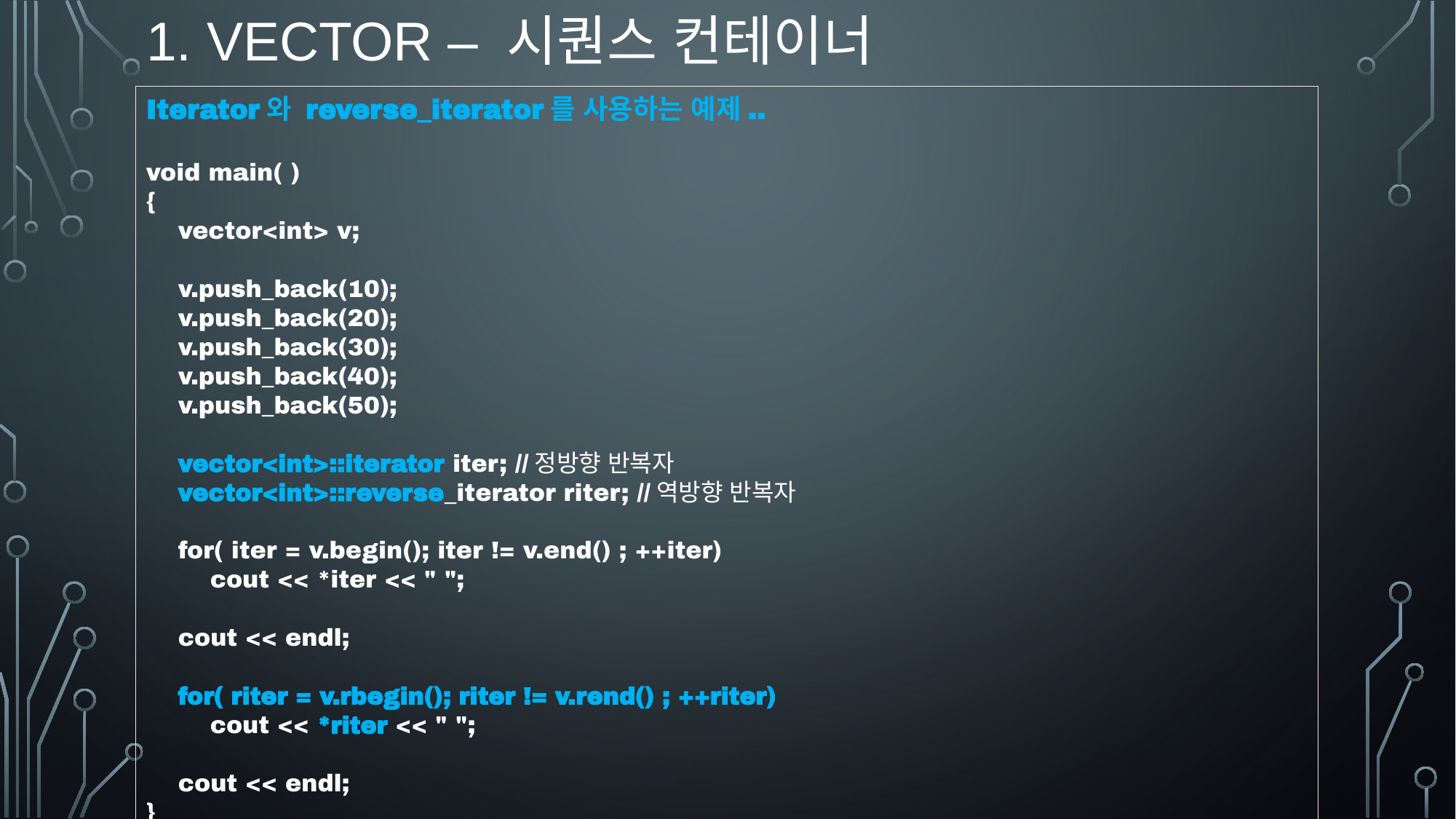

# 1. Vector – 시퀀스 컨테이너
Iterator와 reverse_iterator를 사용하는 예제..

void main( )
{
    vector<int> v;

    v.push_back(10);
    v.push_back(20);
    v.push_back(30);
    v.push_back(40);
    v.push_back(50);

    vector<int>::iterator iter; //정방향 반복자
    vector<int>::reverse_iterator riter; //역방향 반복자

    for( iter = v.begin(); iter != v.end() ; ++iter)
        cout << *iter << " ";

    cout << endl;

    for( riter = v.rbegin(); riter != v.rend() ; ++riter)
        cout << *riter << " ";

    cout << endl;
}